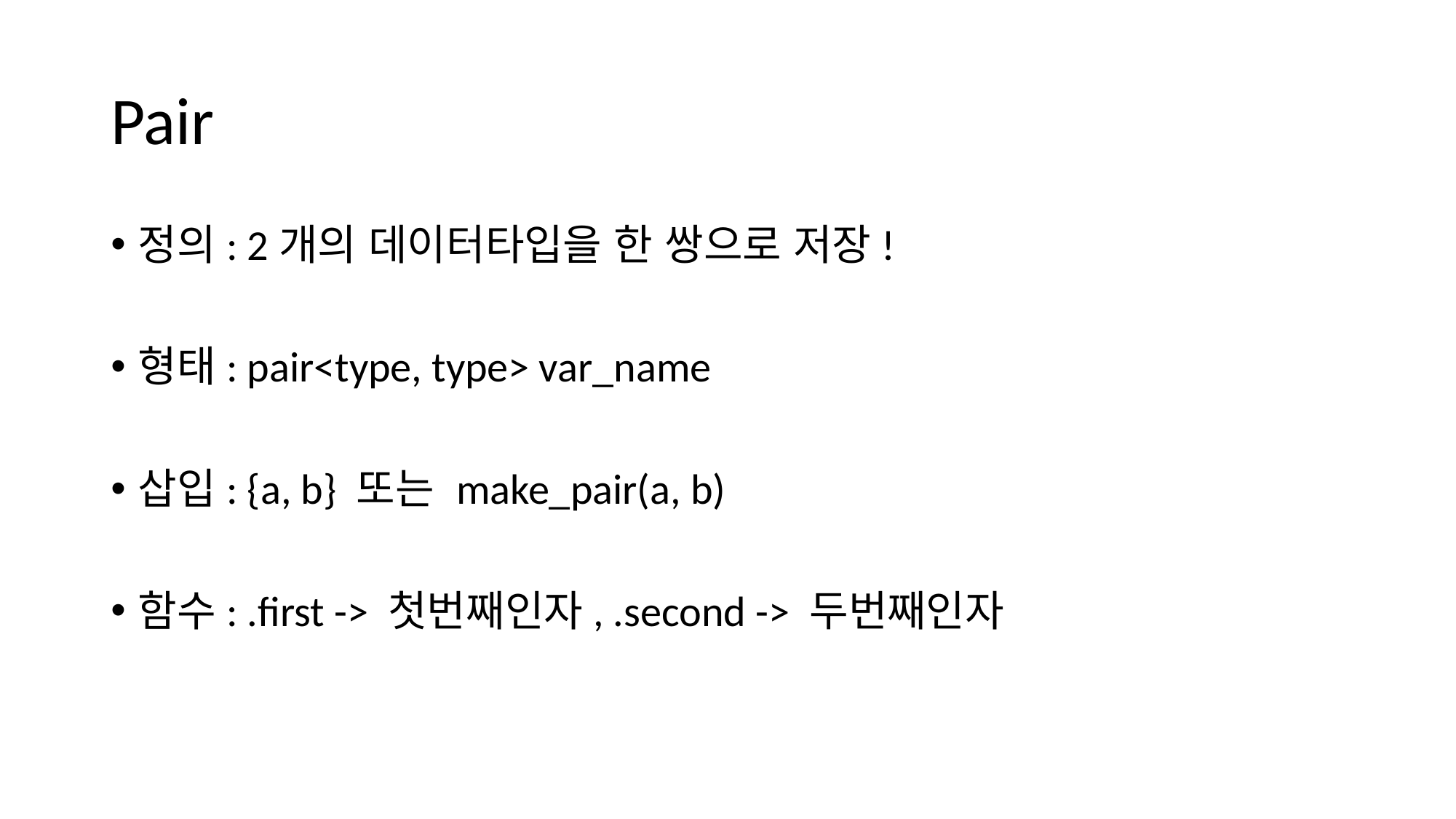

# Pair
정의: 2개의 데이터타입을 한 쌍으로 저장!

형태: pair<type, type> var_name

삽입: {a, b} 또는 make_pair(a, b)

함수: .first -> 첫번째인자, .second -> 두번째인자